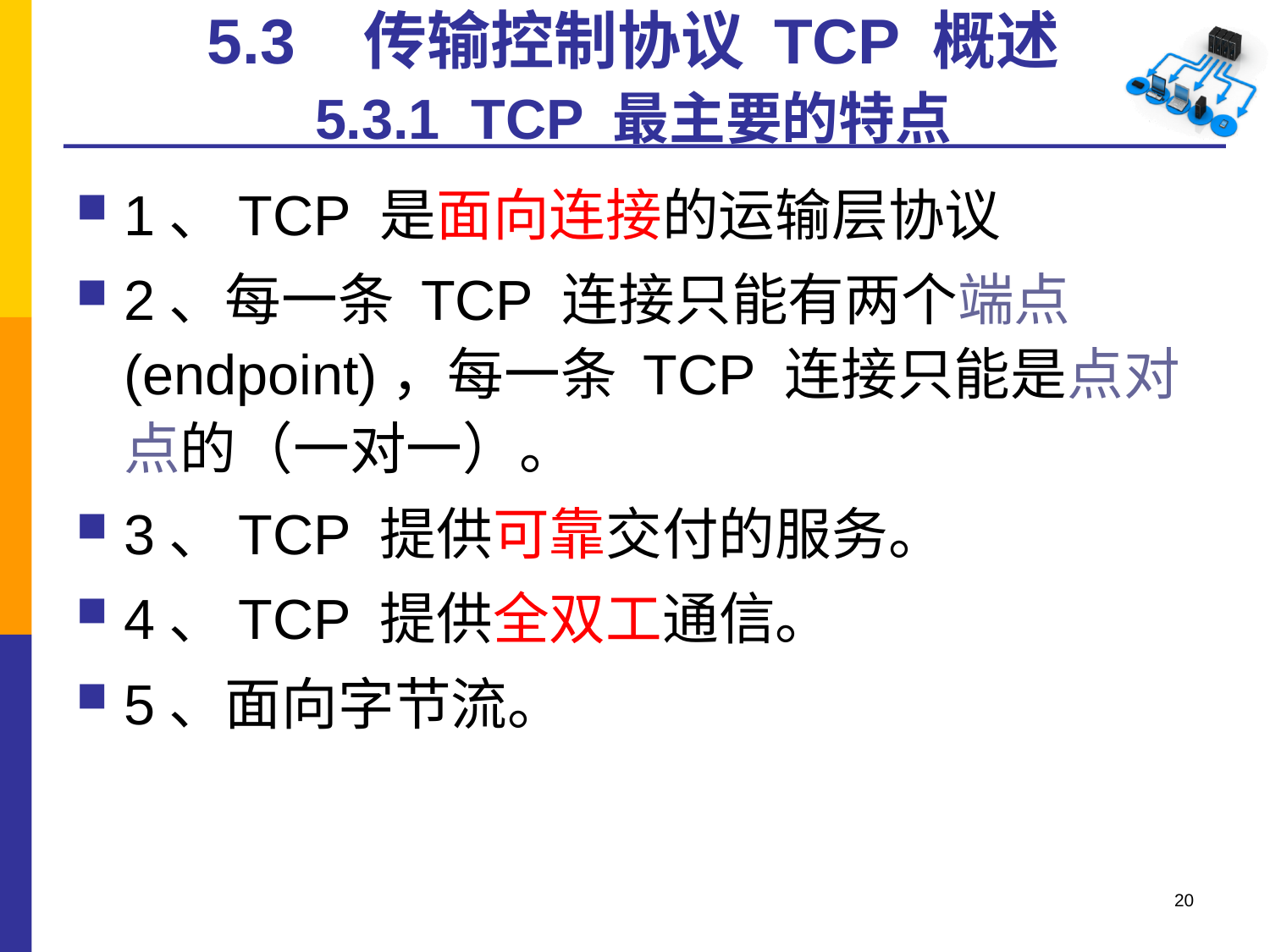

# 5.3   传输控制协议 TCP 概述 5.3.1  TCP 最主要的特点
1、TCP 是面向连接的运输层协议
2、每一条 TCP 连接只能有两个端点(endpoint)，每一条 TCP 连接只能是点对点的（一对一）。
3、TCP 提供可靠交付的服务。
4、TCP 提供全双工通信。
5、面向字节流。
20